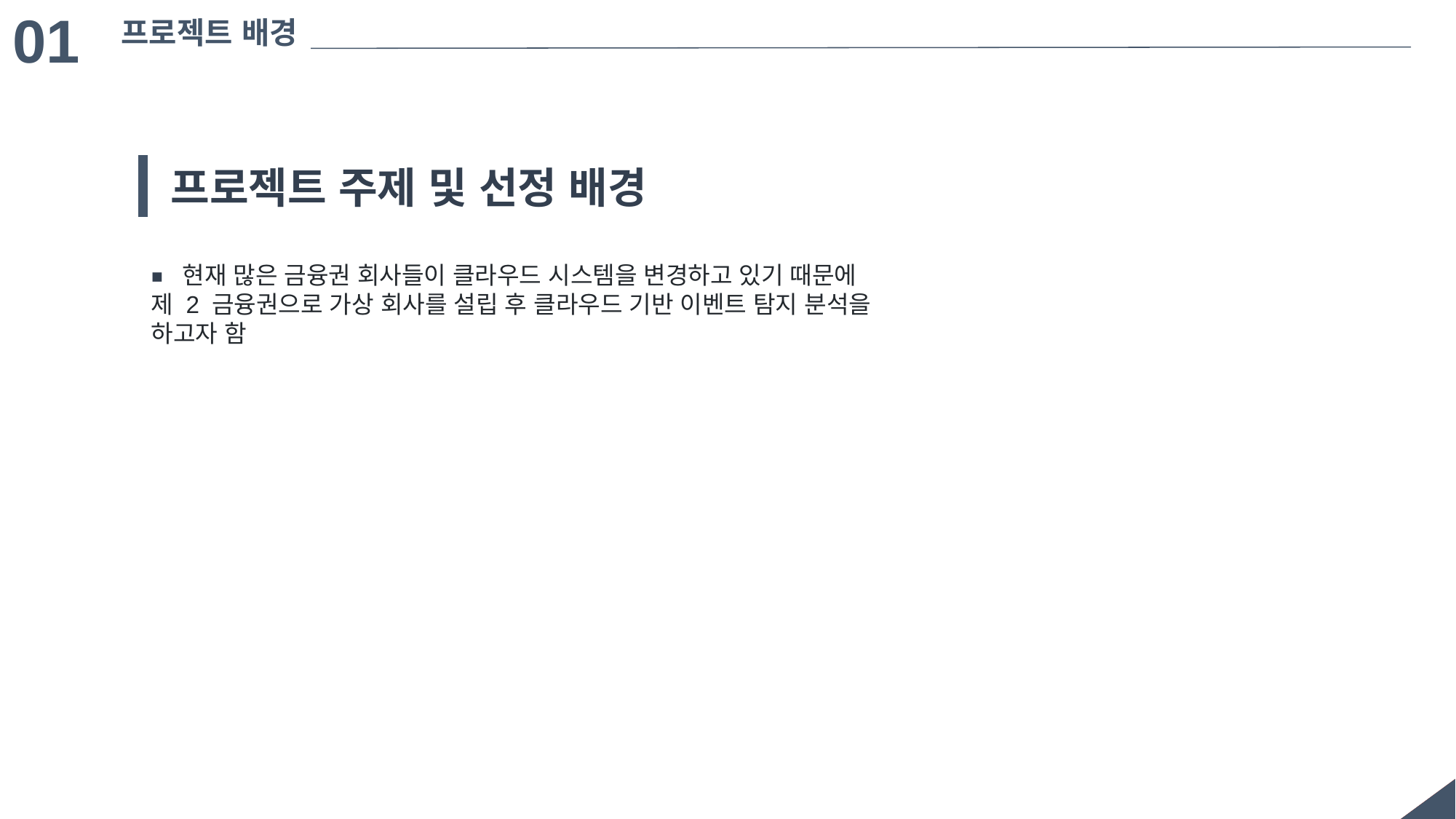

01
프로젝트 배경

프로젝트 주제 및 선정 배경
◾  현재 많은 금융권 회사들이 클라우드 시스템을 변경하고 있기 때문에 제 2 금융권으로 가상 회사를 설립 후 클라우드 기반 이벤트 탐지 분석을 하고자 함